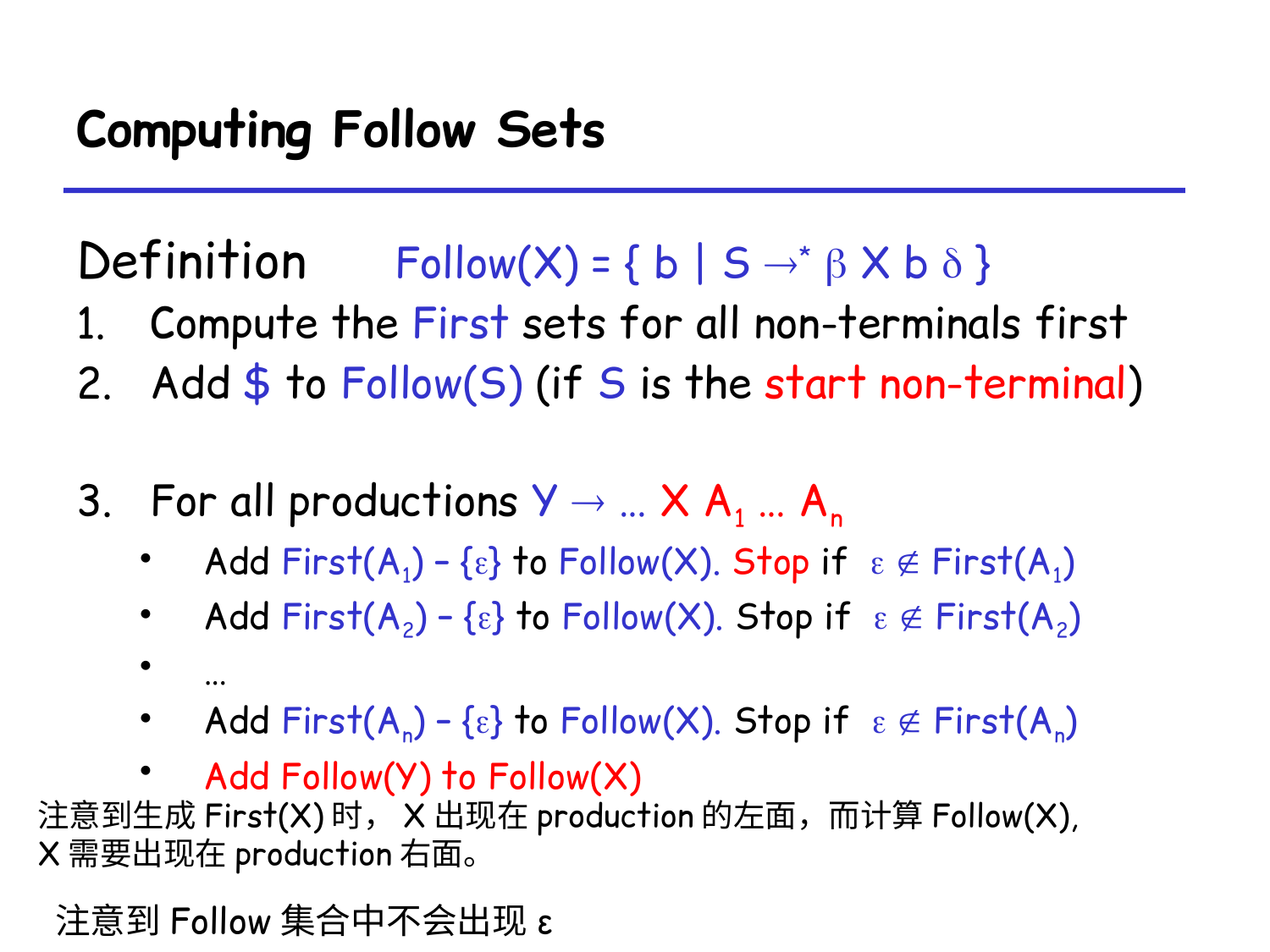

# Computing Follow Sets
Definition      Follow(X) = { b | S →* β X b δ }
Compute the First sets for all non-terminals first
Add $ to Follow(S) (if S is the start non-terminal)

For all productions Y → … X A1 … An
Add First(A1) – {ε} to Follow(X). Stop if  ε ∉ First(A1)
Add First(A2) – {ε} to Follow(X). Stop if  ε ∉ First(A2)
…
Add First(An) – {ε} to Follow(X). Stop if  ε ∉ First(An)
Add Follow(Y) to Follow(X)
注意到生成First(X)时，X出现在production的左面，而计算Follow(X),
X需要出现在production右面。
28
注意到Follow集合中不会出现ε